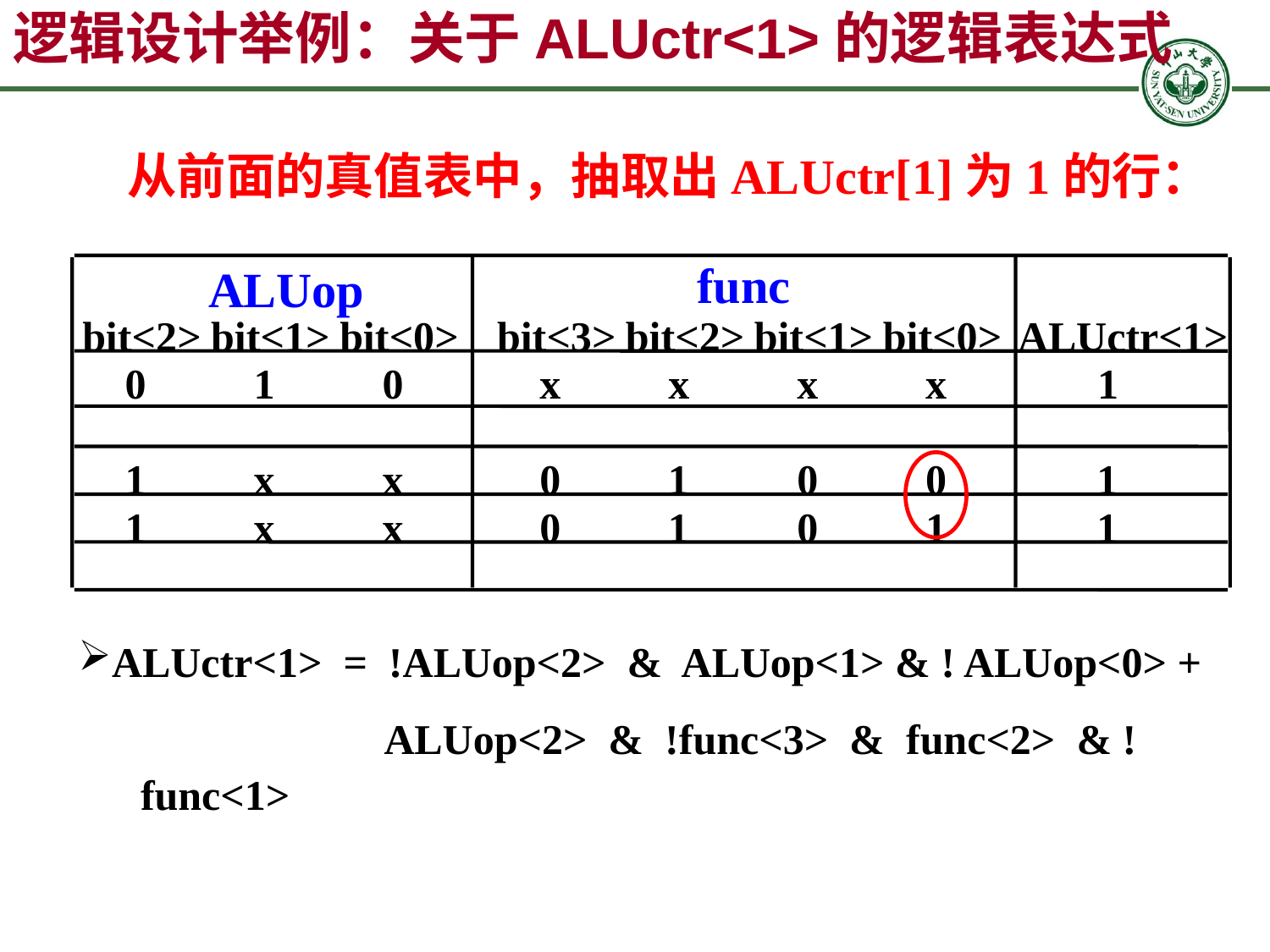

# 逻辑设计举例：关于ALUctr<1>的逻辑表达式
从前面的真值表中，抽取出ALUctr[1]为1的行：
func
ALUop

bit<2>
bit<1>
bit<0>
bit<3>
bit<2>
bit<1>
bit<0>
ALUctr<1>

0
1
0
x
x
x
x
1

1
x
x
0
1
0
0
1

1
x
x
0
1
0
1
1

ALUctr<1>  =  !ALUop<2>  &  ALUop<1> & ! ALUop<0> +
		           ALUop<2>  &  !func<3>  &  func<2>  & !func<1>